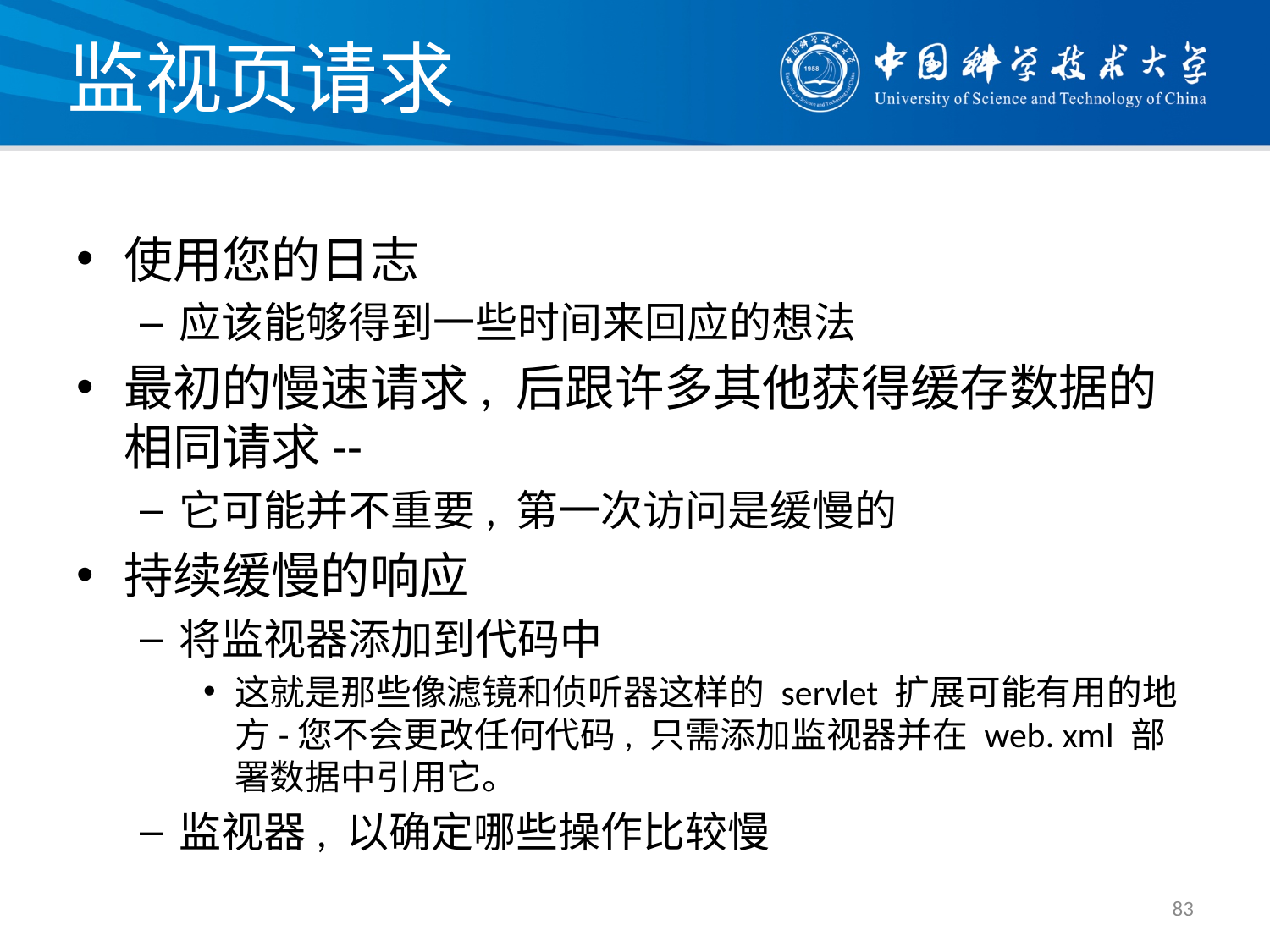

# 监视页请求
使用您的日志
应该能够得到一些时间来回应的想法
最初的慢速请求, 后跟许多其他获得缓存数据的相同请求--
它可能并不重要, 第一次访问是缓慢的
持续缓慢的响应
将监视器添加到代码中
这就是那些像滤镜和侦听器这样的 servlet 扩展可能有用的地方-您不会更改任何代码, 只需添加监视器并在 web. xml 部署数据中引用它。
监视器, 以确定哪些操作比较慢
83